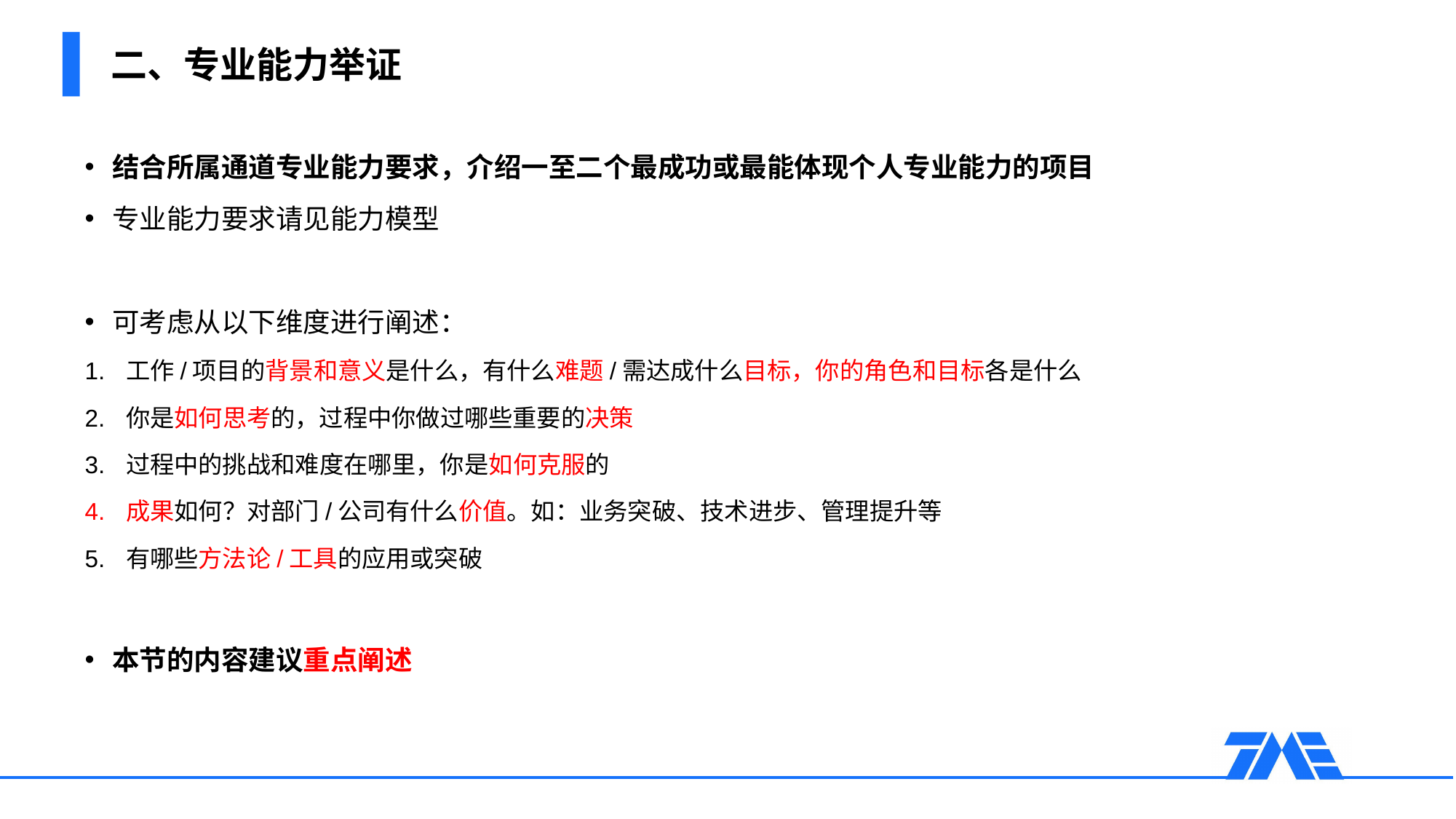

# 二、专业能力举证
结合所属通道专业能力要求，介绍一至二个最成功或最能体现个人专业能力的项目
专业能力要求请见能力模型

可考虑从以下维度进行阐述：
工作/项目的背景和意义是什么，有什么难题/需达成什么目标，你的角色和目标各是什么
你是如何思考的，过程中你做过哪些重要的决策
过程中的挑战和难度在哪里，你是如何克服的
成果如何？对部门/公司有什么价值。如：业务突破、技术进步、管理提升等
有哪些方法论/工具的应用或突破

本节的内容建议重点阐述